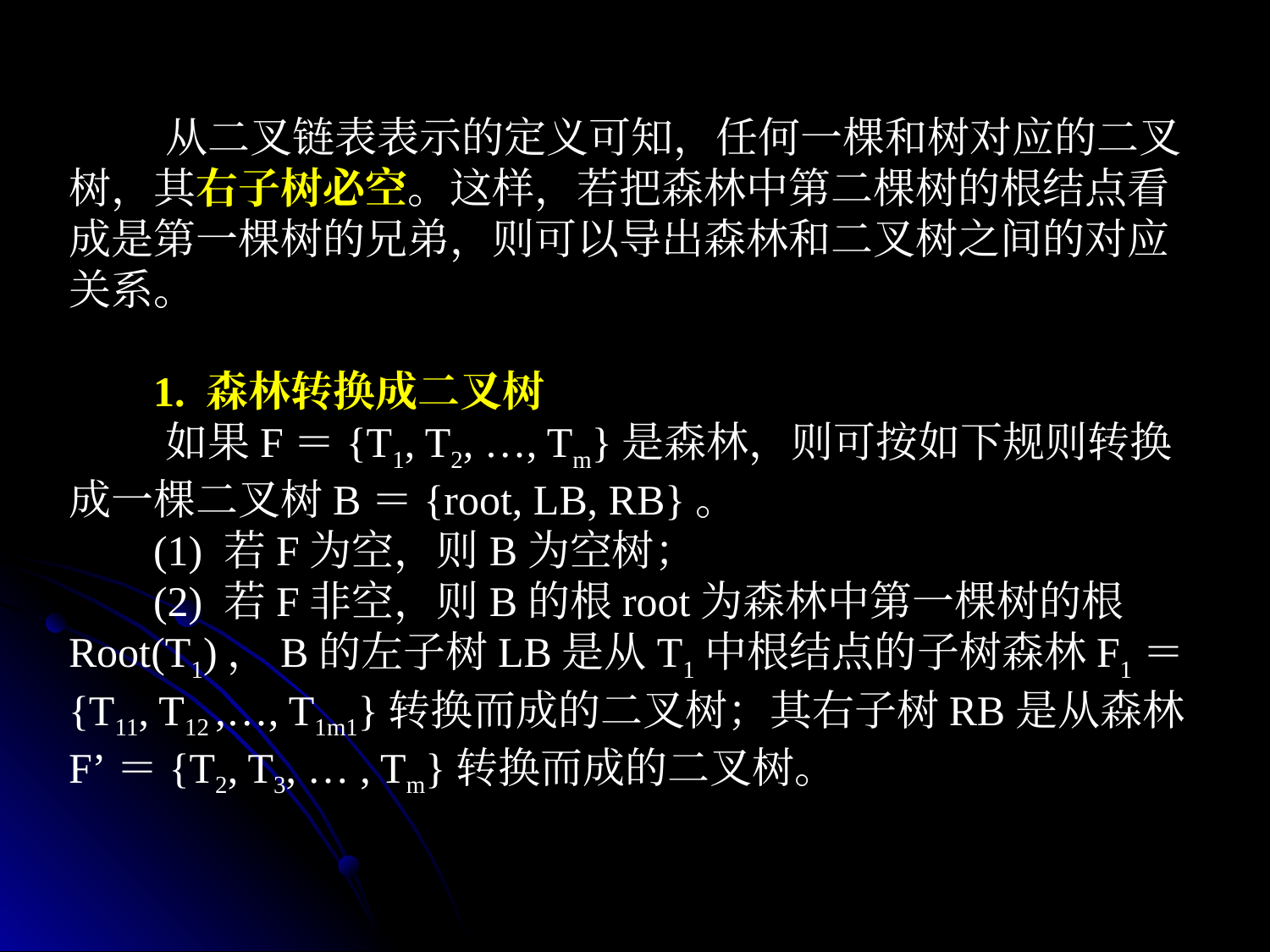

从二叉链表表示的定义可知，任何一棵和树对应的二叉树，其右子树必空。这样，若把森林中第二棵树的根结点看成是第一棵树的兄弟，则可以导出森林和二叉树之间的对应关系。

        1. 森林转换成二叉树
        如果F＝{T1, T2, …, Tm}是森林，则可按如下规则转换成一棵二叉树B＝{root, LB, RB}。
        (1) 若F为空，则B为空树；
        (2) 若F非空，则B的根root为森林中第一棵树的根Root(T1)，B的左子树LB是从T1中根结点的子树森林F1＝{T11, T12 ,…, T1m1}转换而成的二叉树；其右子树RB是从森林F’＝{T2, T3, … , Tm}转换而成的二叉树。